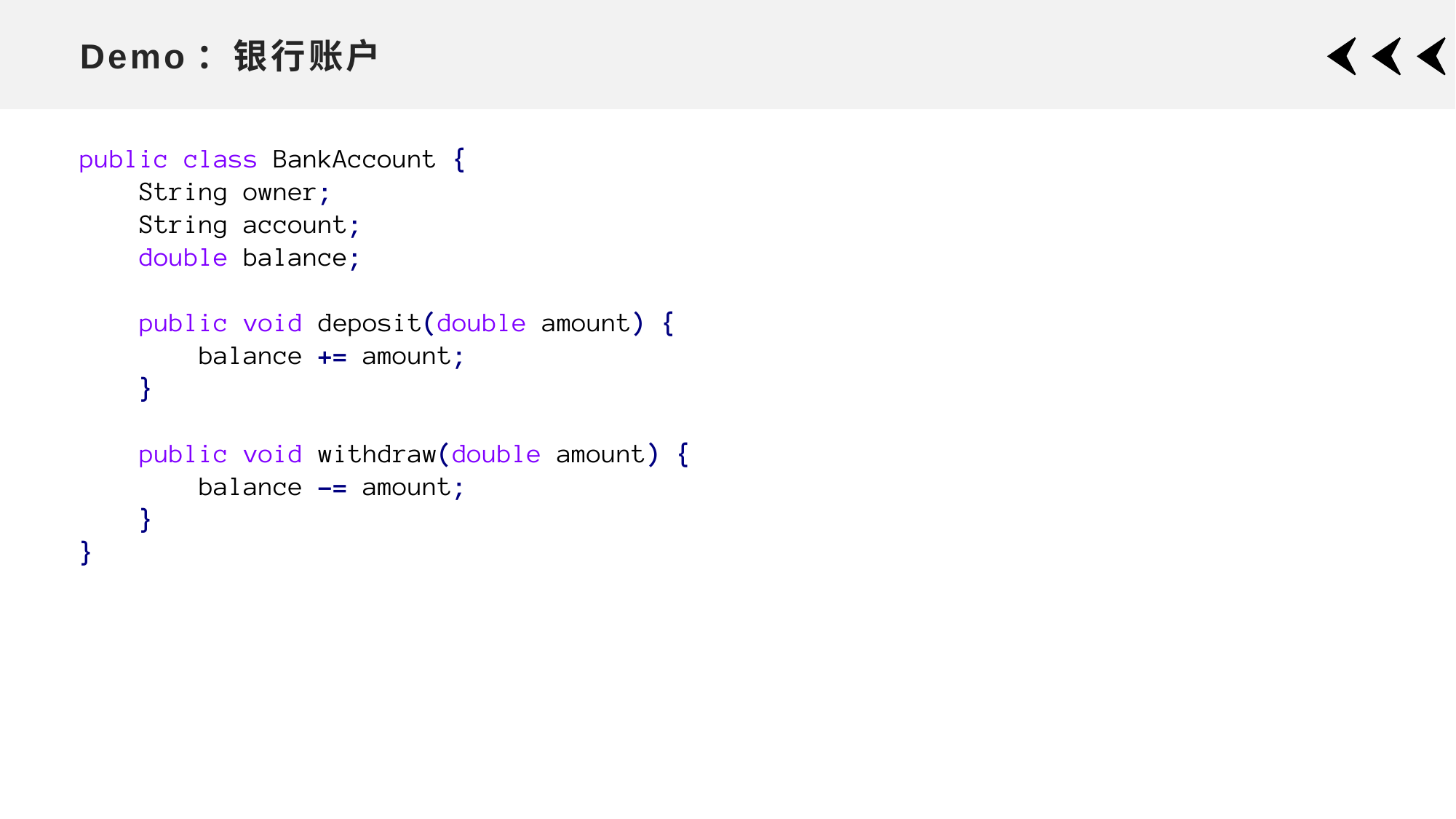

# Demo：银行账户
public class BankAccount {
    String owner;
    String account;
    double balance;

    public void deposit(double amount) {
        balance += amount;
    }

    public void withdraw(double amount) {
        balance -= amount;
    }
}